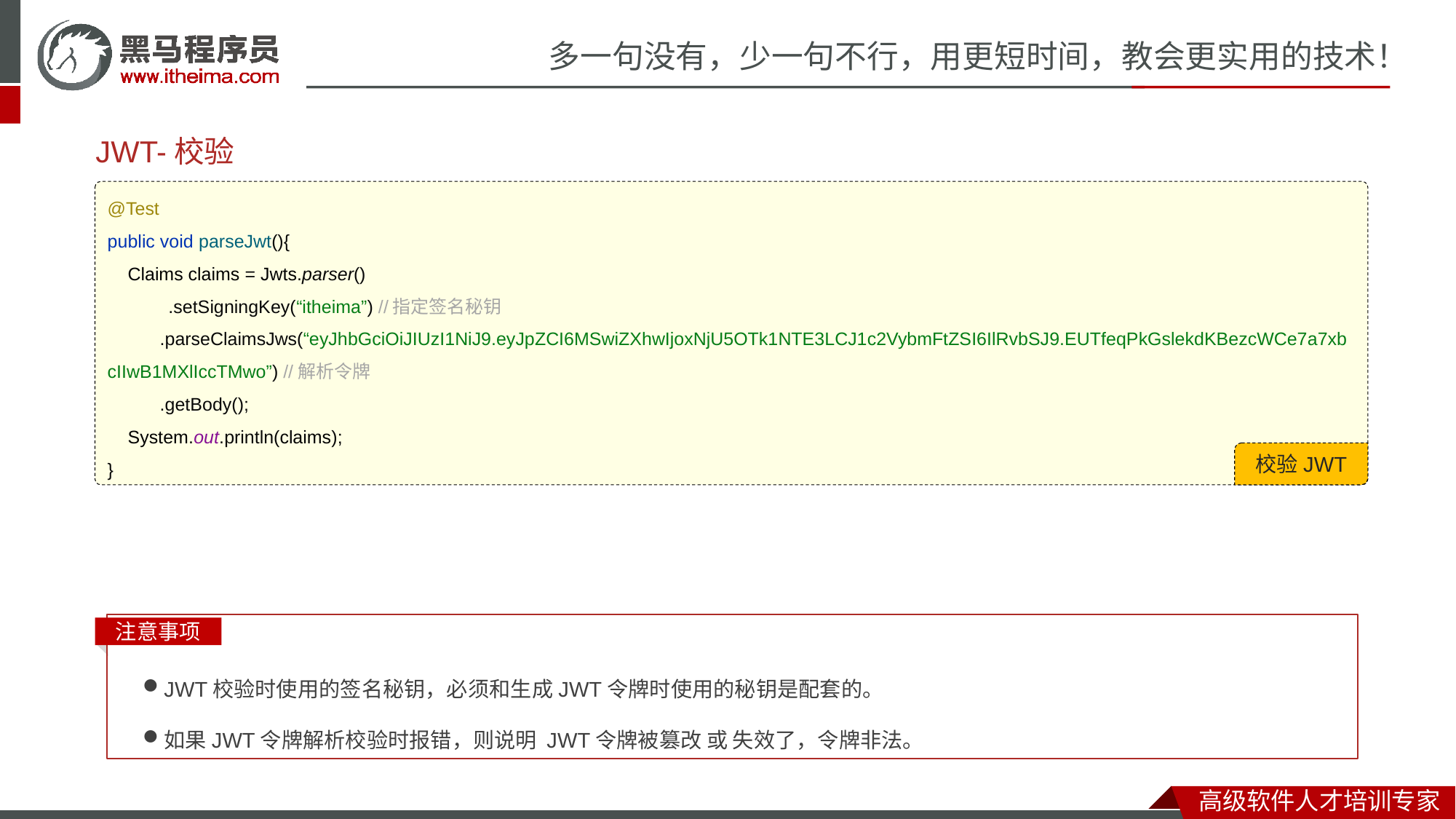

# JWT-校验
@Test
public void parseJwt(){
    Claims claims = Jwts.parser()
            .setSigningKey(“itheima”) //指定签名秘钥
            .parseClaimsJws(“eyJhbGciOiJIUzI1NiJ9.eyJpZCI6MSwiZXhwIjoxNjU5OTk1NTE3LCJ1c2VybmFtZSI6IlRvbSJ9.EUTfeqPkGslekdKBezcWCe7a7xbcIIwB1MXlIccTMwo”) //解析令牌
            .getBody();
    System.out.println(claims);
}
校验JWT

注意事项

JWT校验时使用的签名秘钥，必须和生成JWT令牌时使用的秘钥是配套的。
如果JWT令牌解析校验时报错，则说明 JWT令牌被篡改 或 失效了，令牌非法。